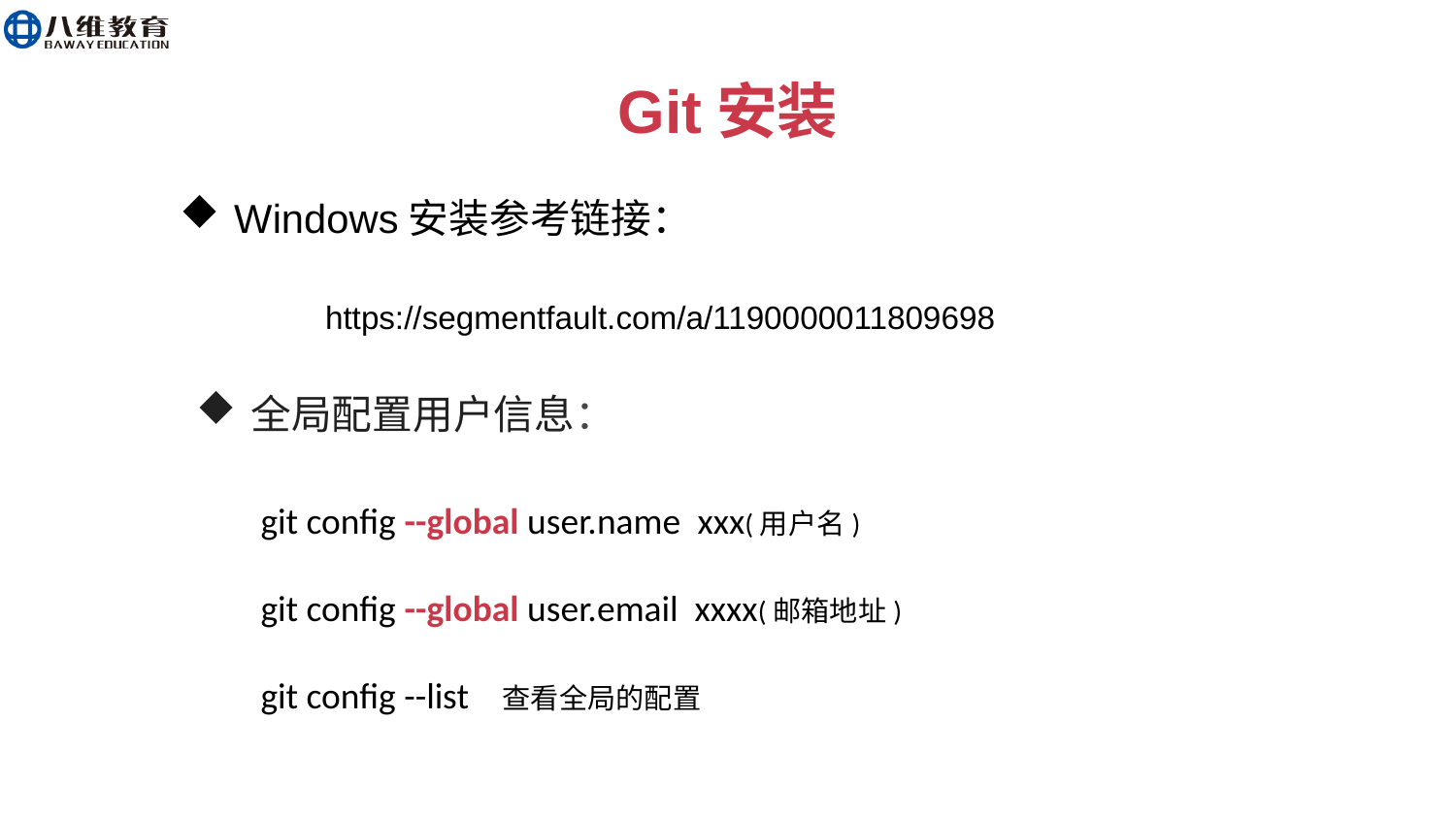

Git安装
Windows安装参考链接：

	https://segmentfault.com/a/1190000011809698
全局配置用户信息：

git config --global user.name  xxx(用户名)

git config --global user.email  xxxx(邮箱地址)

git config --list   查看全局的配置